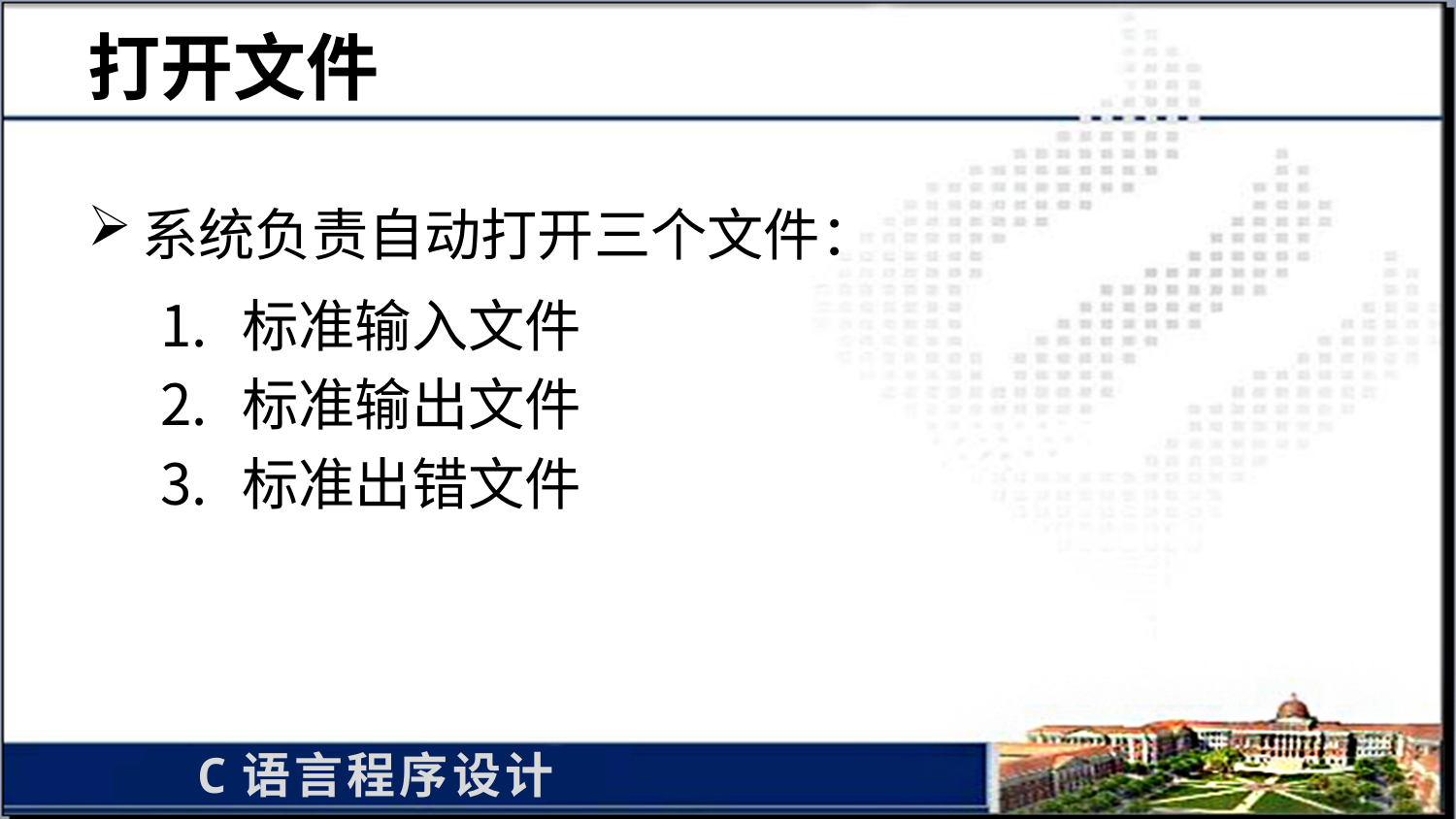

# 打开文件
系统负责自动打开三个文件：
标准输入文件
标准输出文件
标准出错文件